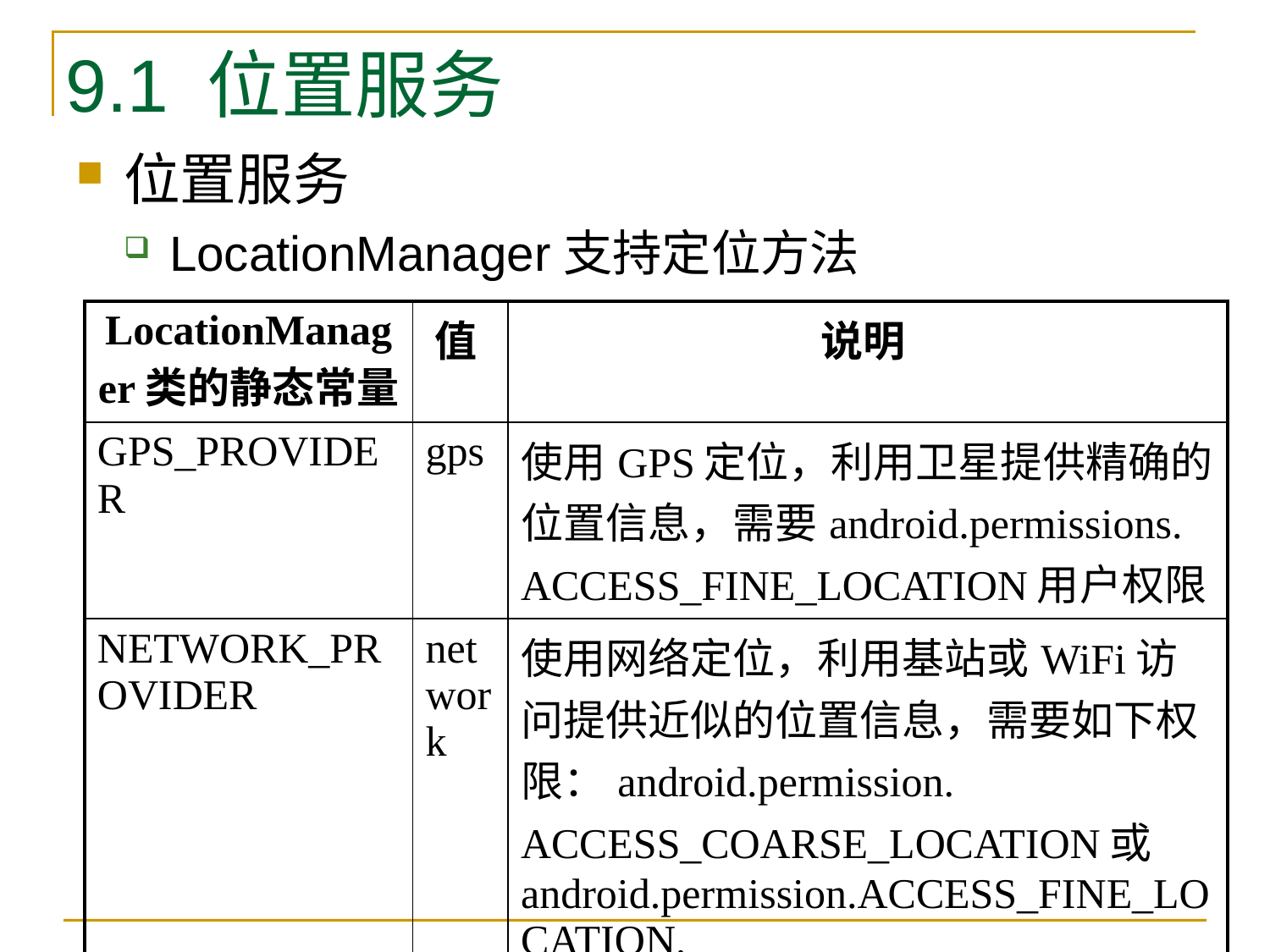

# 9.1 位置服务
位置服务
LocationManager支持定位方法
| LocationManager类的静态常量 | 值 | 说明 |
| --- | --- | --- |
| GPS\_PROVIDER | gps | 使用GPS定位，利用卫星提供精确的位置信息，需要android.permissions. ACCESS\_FINE\_LOCATION用户权限 |
| NETWORK\_PROVIDER | network | 使用网络定位，利用基站或WiFi访问提供近似的位置信息，需要如下权限：android.permission. ACCESS\_COARSE\_LOCATION或android.permission.ACCESS\_FINE\_LOCATION. |